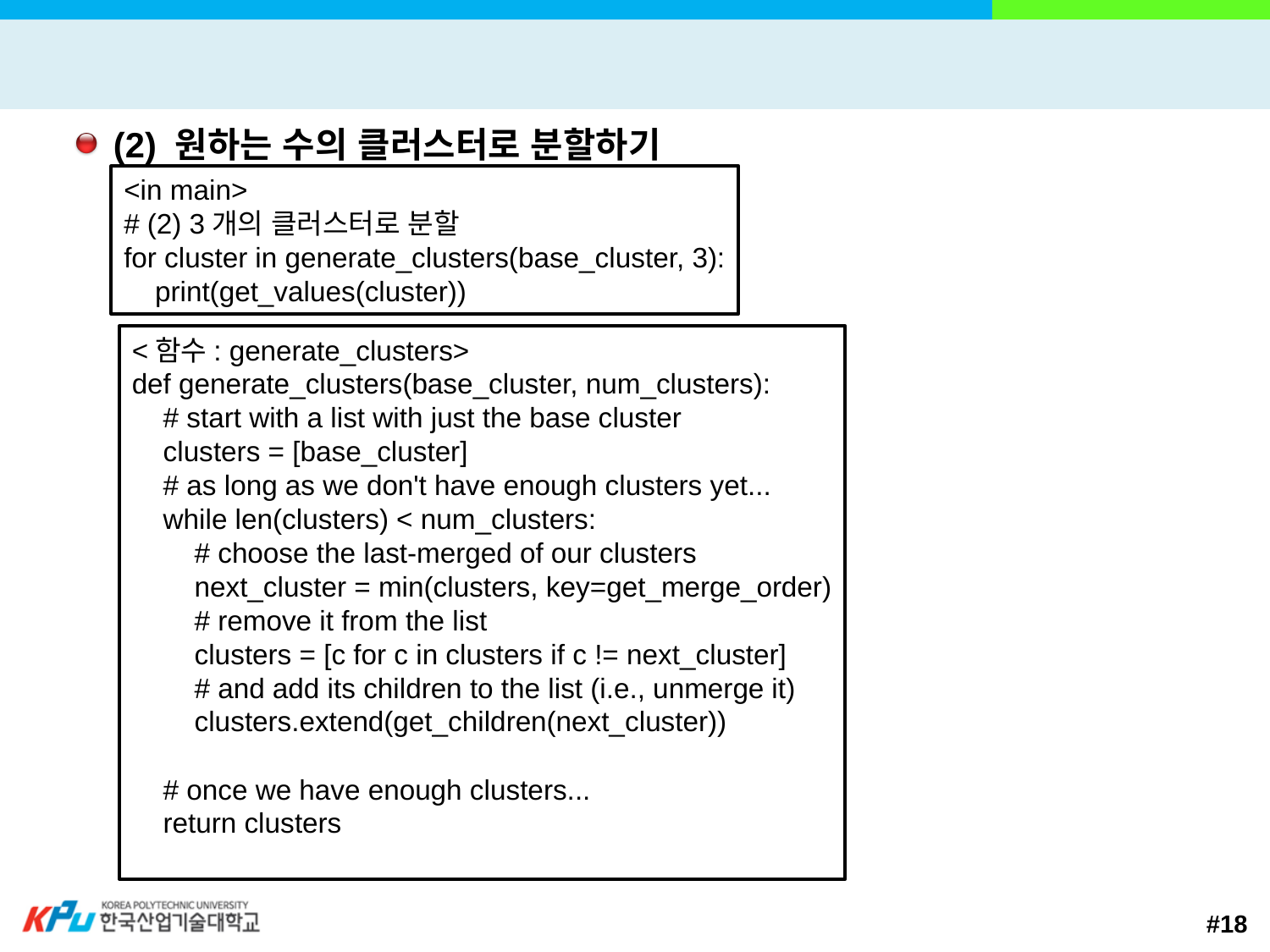

#
(2) 원하는 수의 클러스터로 분할하기

<in main>
# (2) 3개의 클러스터로 분할 for cluster in generate_clusters(base_cluster, 3): print(get_values(cluster))
<함수: generate_clusters>
def generate_clusters(base_cluster, num_clusters):
    # start with a list with just the base cluster
    clusters = [base_cluster]
    # as long as we don't have enough clusters yet...
    while len(clusters) < num_clusters:
        # choose the last-merged of our clusters
        next_cluster = min(clusters, key=get_merge_order)
        # remove it from the list
        clusters = [c for c in clusters if c != next_cluster]
        # and add its children to the list (i.e., unmerge it)
        clusters.extend(get_children(next_cluster))
    # once we have enough clusters...
    return clusters